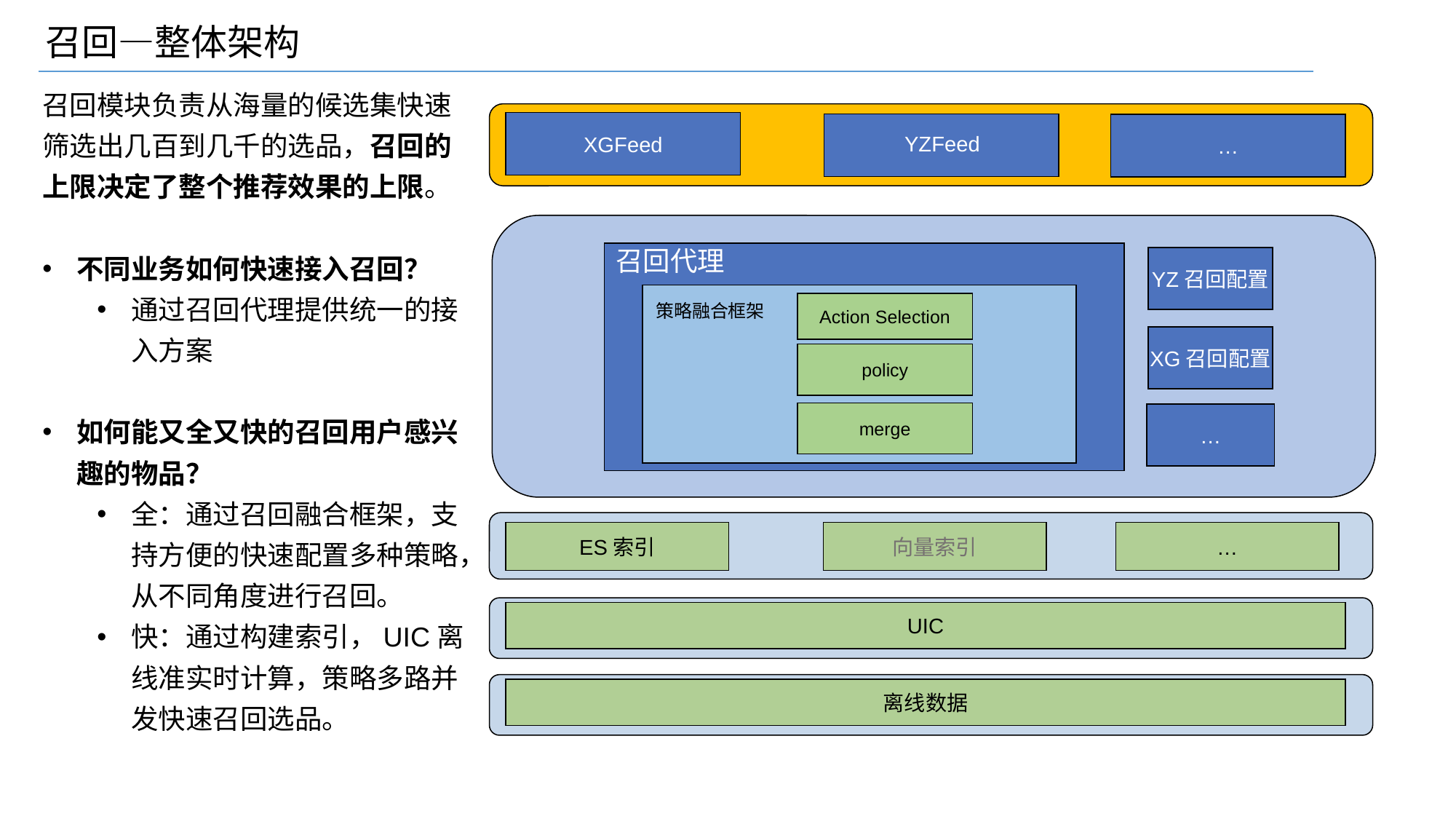

召回—整体架构
召回模块负责从海量的候选集快速筛选出几百到几千的选品，召回的上限决定了整个推荐效果的上限。

不同业务如何快速接入召回？
通过召回代理提供统一的接入方案

如何能又全又快的召回用户感兴趣的物品？
全：通过召回融合框架，支持方便的快速配置多种策略，从不同角度进行召回。
快：通过构建索引，UIC离线准实时计算，策略多路并发快速召回选品。

XGFeed

…
YZFeed

召回代理

YZ召回配置

Action Selection
策略融合框架
XG召回配置
policy
merge
…

ES索引
向量索引
…

UIC

离线数据